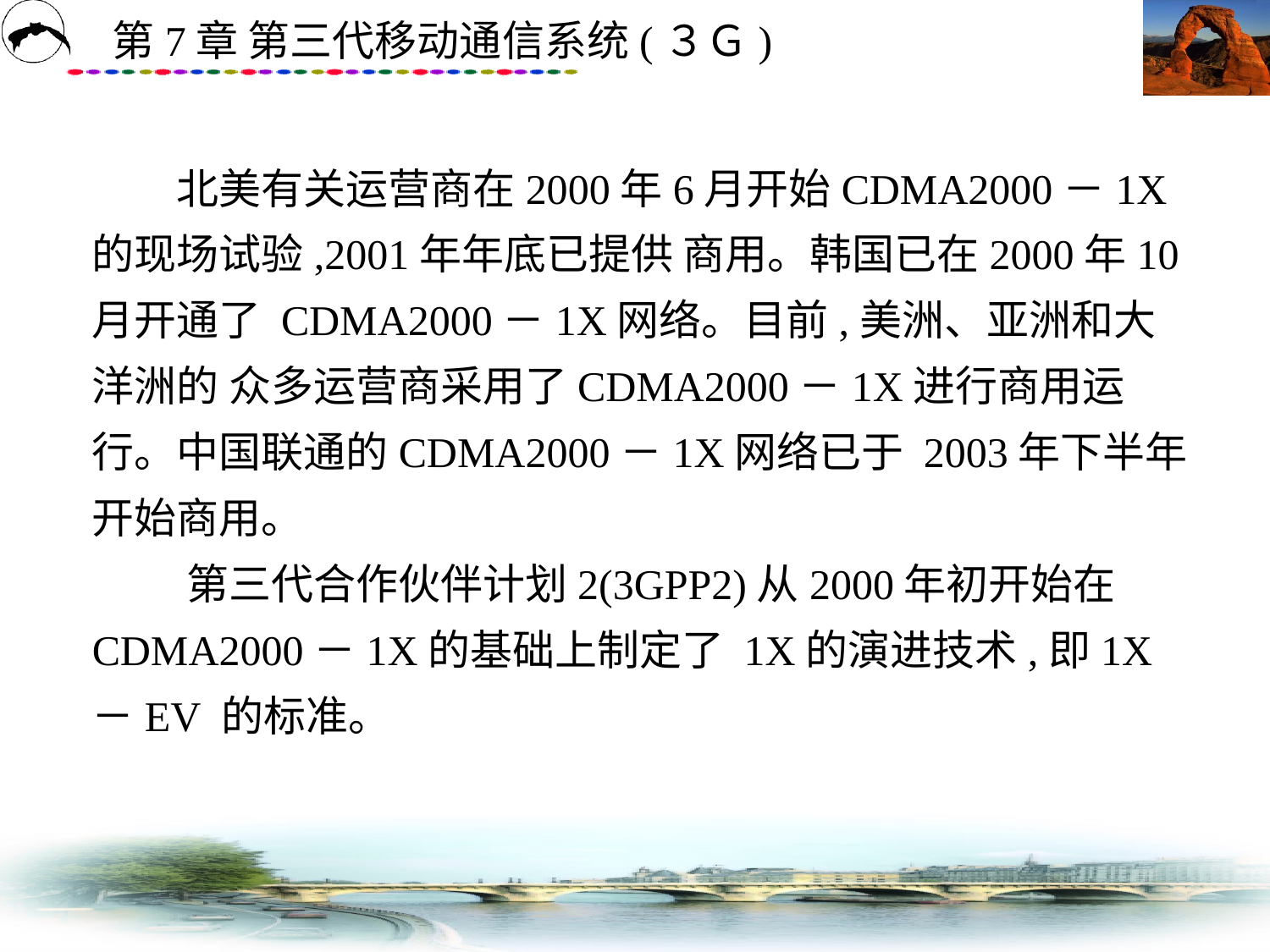

# 北美有关运营商在2000年6月开始CDMA2000－1X的现场试验,2001年年底已提供 商用。韩国已在2000年10月开通了 CDMA2000－1X网络。目前,美洲、亚洲和大洋洲的 众多运营商采用了CDMA2000－1X进行商用运行。中国联通的CDMA2000－1X网络已于 2003年下半年开始商用。 　　 第三代合作伙伴计划2(3GPP2)从2000年初开始在 CDMA2000－1X的基础上制定了 1X的演进技术,即1X－EV 的标准。